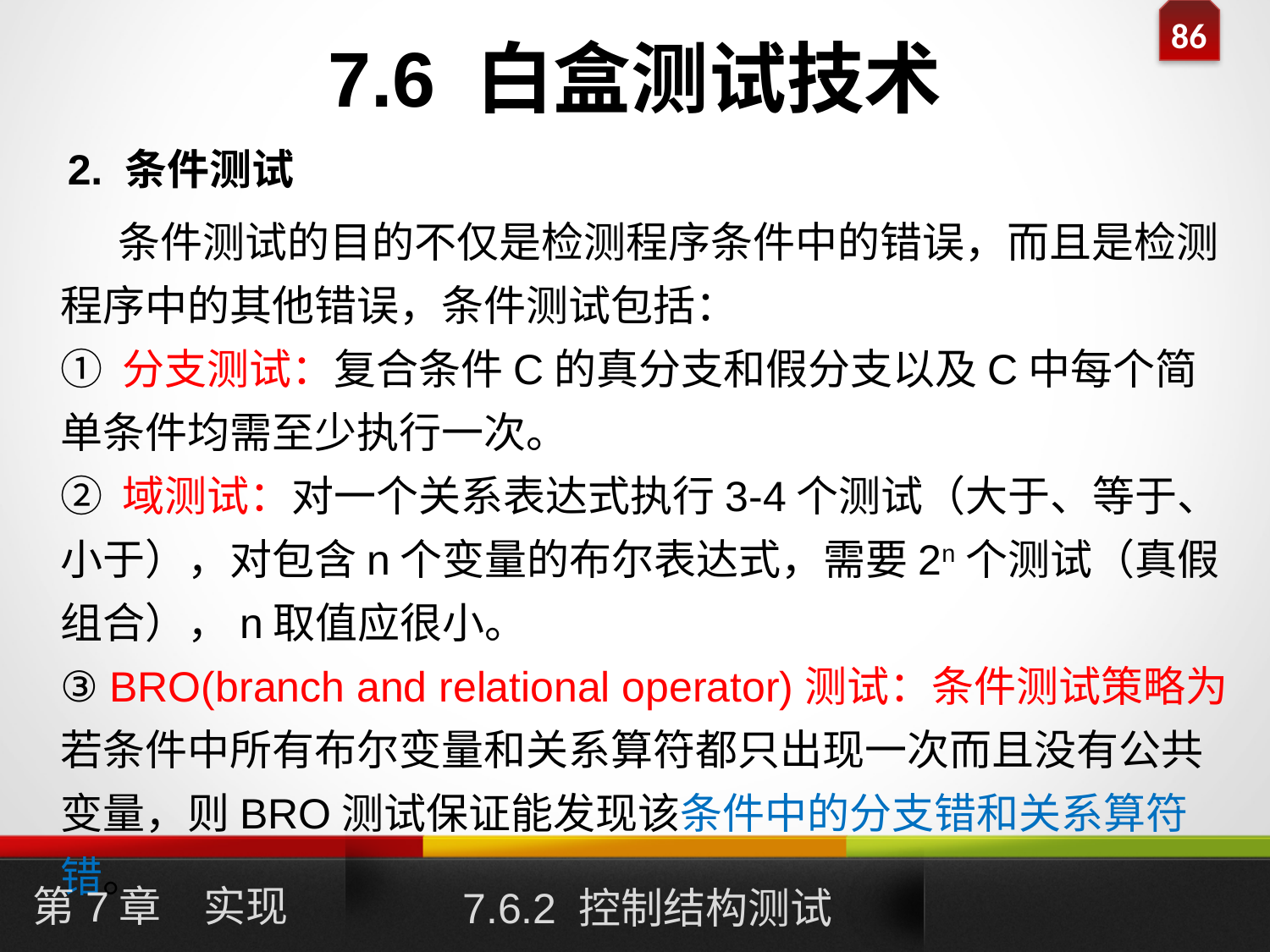

# 7.6 白盒测试技术
2. 条件测试
     条件测试的目的不仅是检测程序条件中的错误，而且是检测程序中的其他错误，条件测试包括：
① 分支测试：复合条件C的真分支和假分支以及C中每个简单条件均需至少执行一次。
② 域测试：对一个关系表达式执行3-4个测试（大于、等于、小于），对包含n个变量的布尔表达式，需要2n个测试（真假组合），n取值应很小。
③ BRO(branch and relational operator)测试：条件测试策略为若条件中所有布尔变量和关系算符都只出现一次而且没有公共变量，则BRO测试保证能发现该条件中的分支错和关系算符错。
第7章　实现
7.6.2 控制结构测试